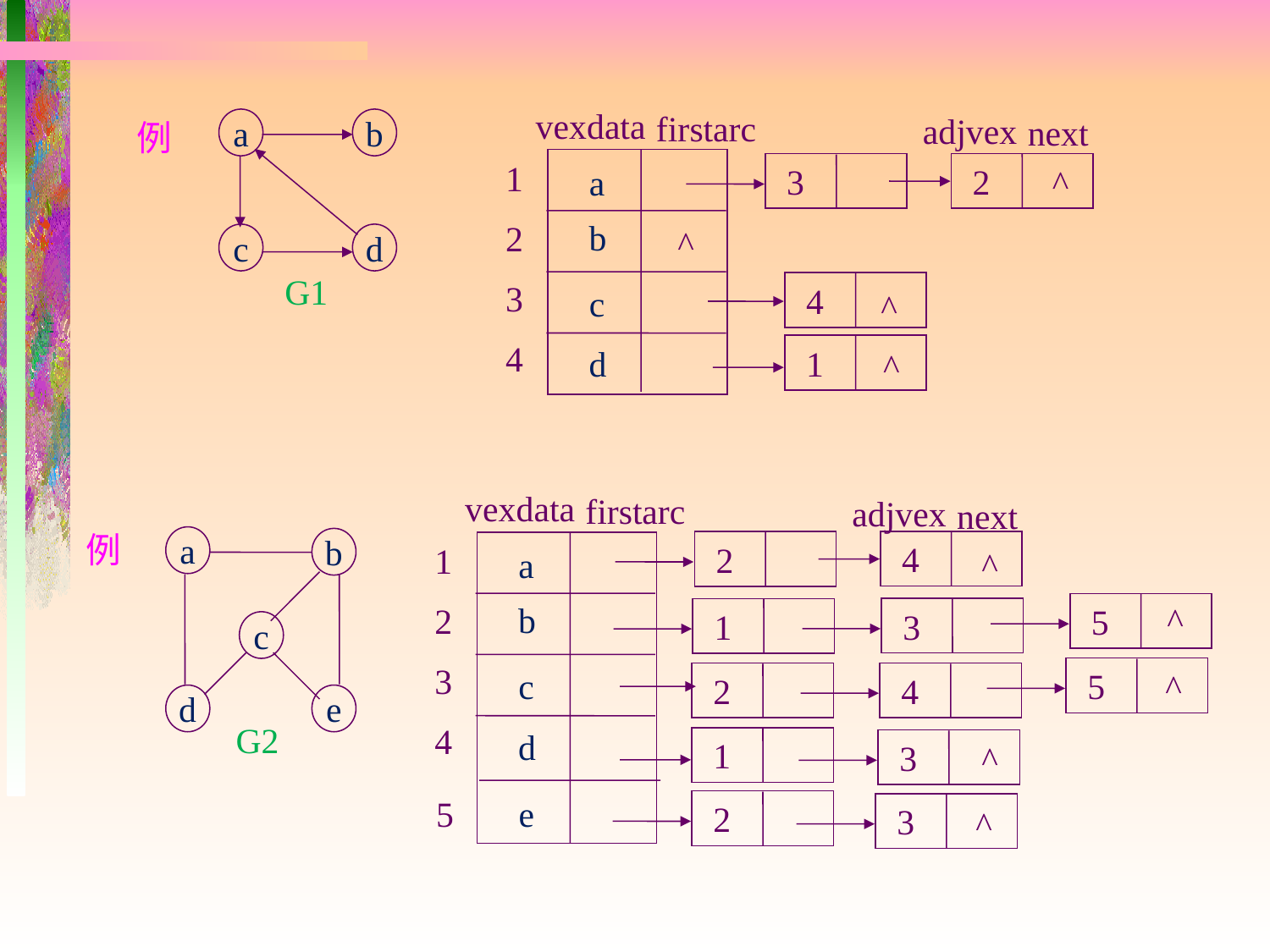

vexdata
firstarc
adjvex
next

1
 2

 3

a
b
c
d
^

2

^
3

 4

^

4

 1

^

a
b

c
d

G1
例
vexdata
firstarc
adjvex
next
 4

 2

1
a
^

^
b
 5

2

 3

 1

3

 5

c
^
 2

 4

4

d
 1

 3

^

5
e
 2

 3

^
例
a
b

c

d
e
G2